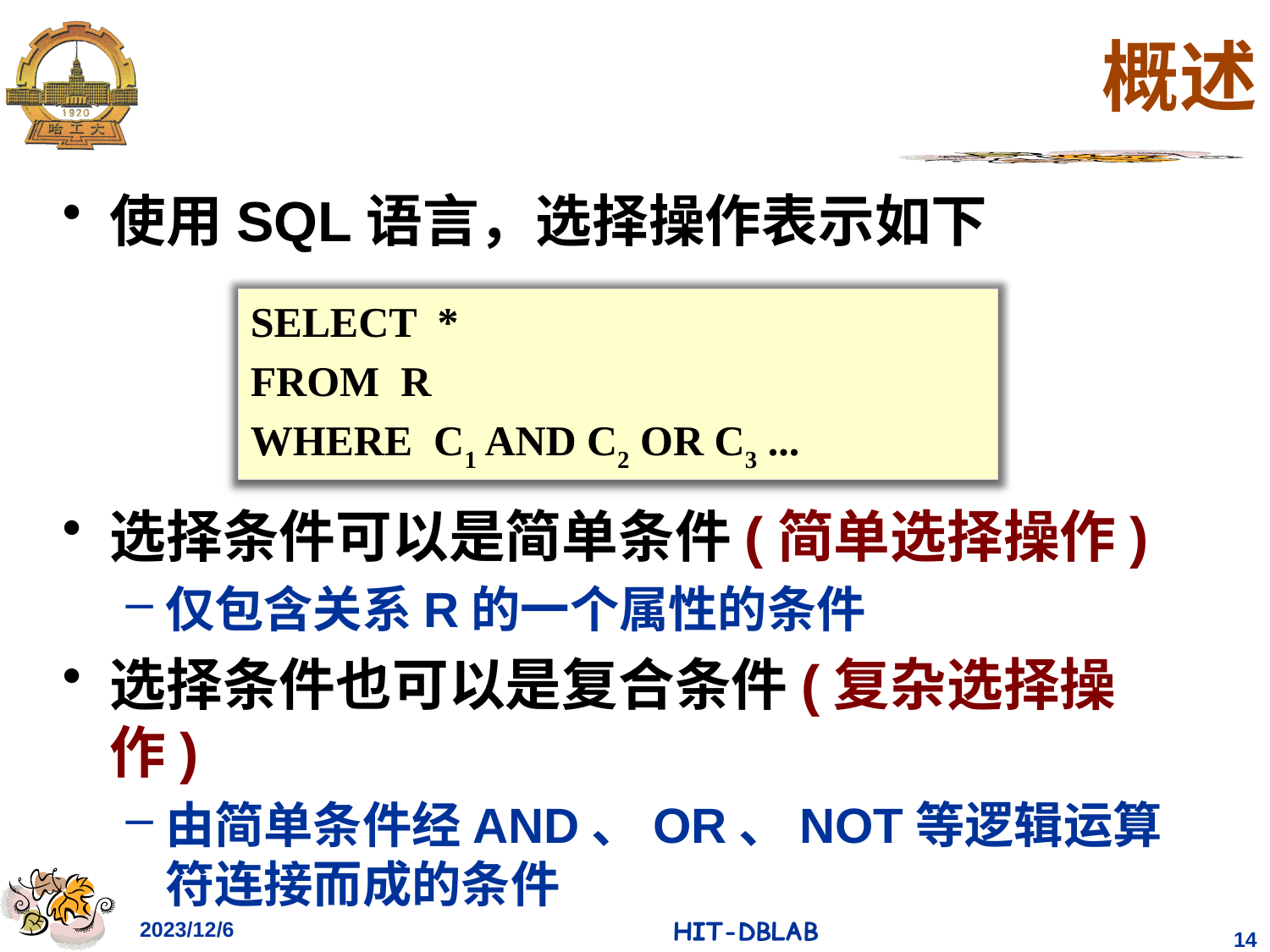

# 概述
使用SQL语言，选择操作表示如下

选择条件可以是简单条件(简单选择操作)
仅包含关系R的一个属性的条件
选择条件也可以是复合条件(复杂选择操作)
由简单条件经AND、OR、NOT等逻辑运算符连接而成的条件
SELECT  *
FROM  R
WHERE  C1 AND C2 OR C3 ...
2023/12/6
HIT-DBLAB
14